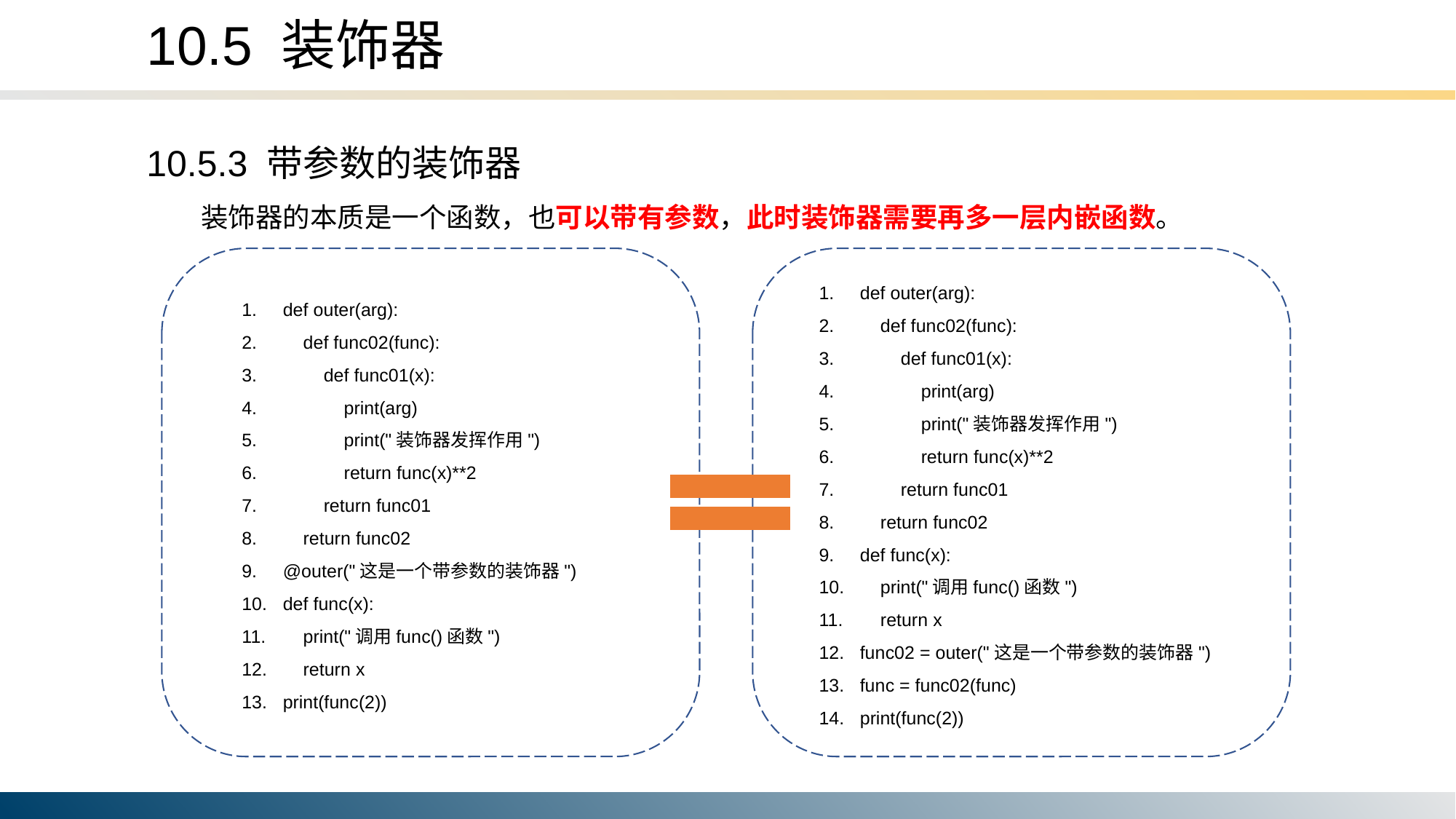

10.5 装饰器
10.5.3 带参数的装饰器
装饰器的本质是一个函数，也可以带有参数，此时装饰器需要再多一层内嵌函数。

def outer(arg):
    def func02(func):
        def func01(x):
            print(arg)
            print("装饰器发挥作用")
            return func(x)**2
        return func01
    return func02
def func(x):
    print("调用func()函数")
    return x
func02 = outer("这是一个带参数的装饰器")
func = func02(func)
print(func(2))
def outer(arg):
    def func02(func):
        def func01(x):
            print(arg)
            print("装饰器发挥作用")
            return func(x)**2
        return func01
    return func02
@outer("这是一个带参数的装饰器")
def func(x):
    print("调用func()函数")
    return x
print(func(2))